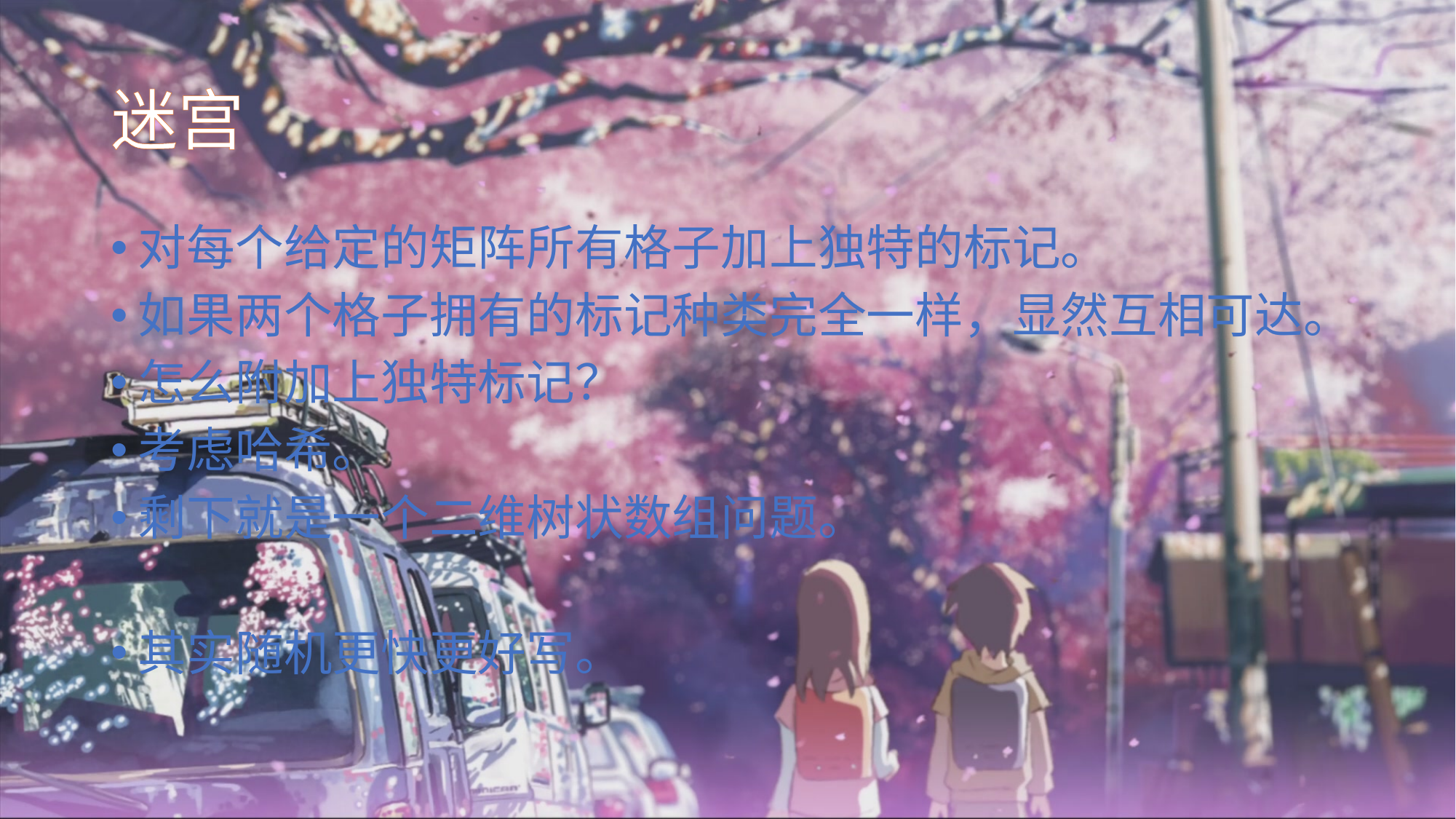

# 迷宫
对每个给定的矩阵所有格子加上独特的标记。
如果两个格子拥有的标记种类完全一样，显然互相可达。
怎么附加上独特标记？
考虑哈希。
剩下就是一个二维树状数组问题。

其实随机更快更好写。